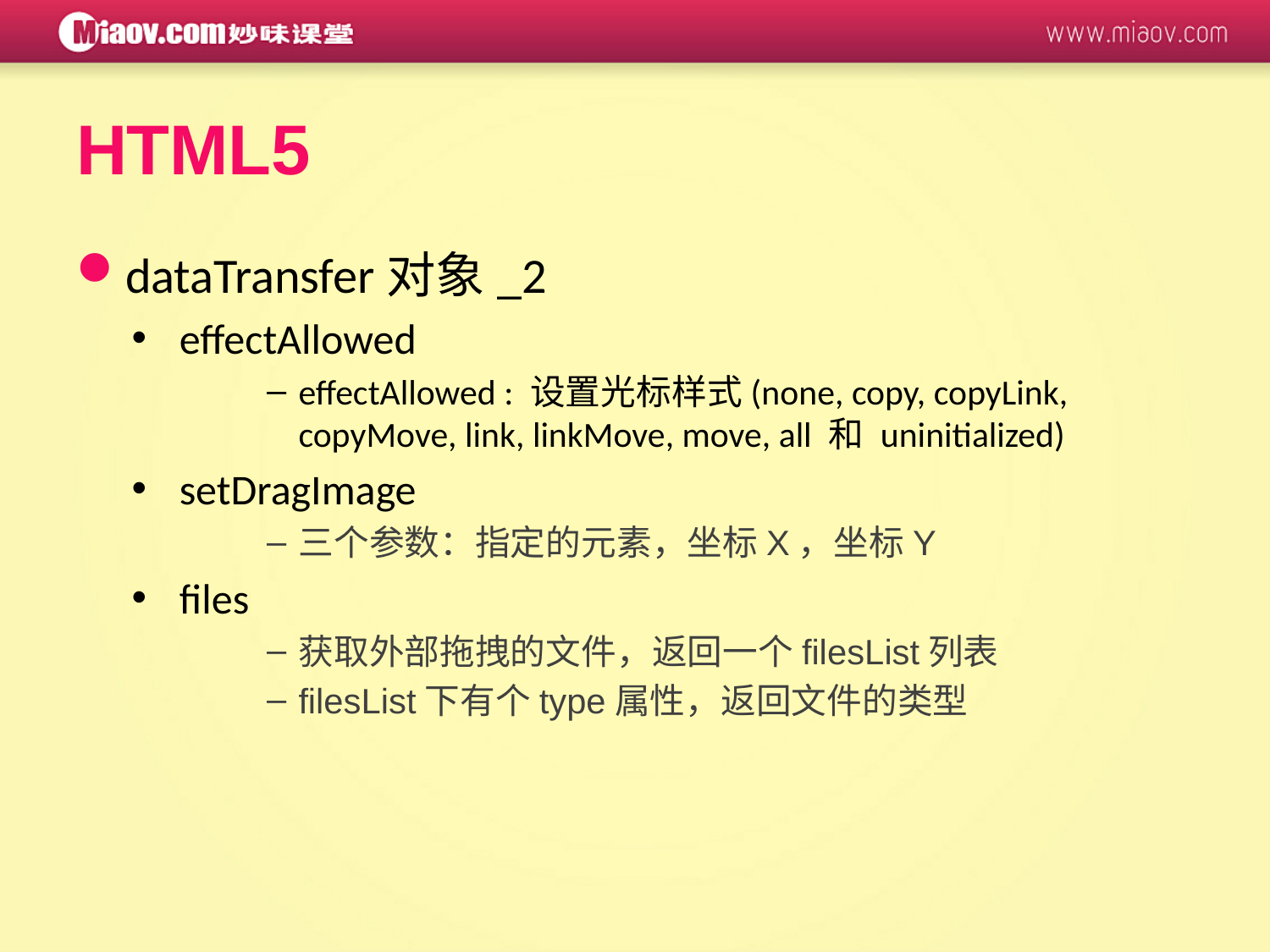

HTML5
dataTransfer对象_2
effectAllowed
effectAllowed : 设置光标样式(none, copy, copyLink, copyMove, link, linkMove, move, all 和 uninitialized)
setDragImage
三个参数：指定的元素，坐标X，坐标Y
files
获取外部拖拽的文件，返回一个filesList列表
filesList下有个type属性，返回文件的类型